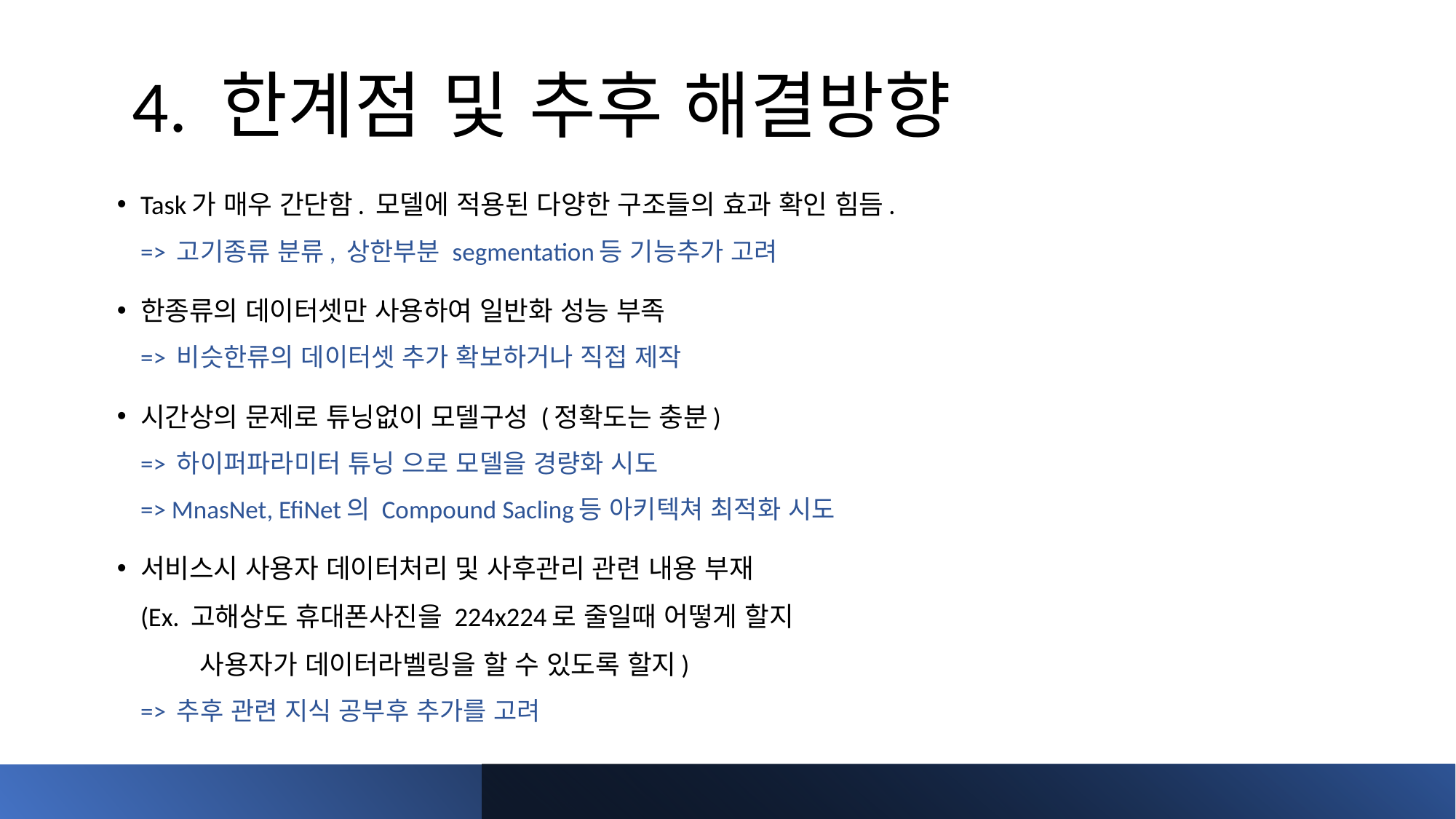

# 4. 한계점 및 추후 해결방향
Task가 매우 간단함. 모델에 적용된 다양한 구조들의 효과 확인 힘듬.
=> 고기종류 분류, 상한부분 segmentation등 기능추가 고려
한종류의 데이터셋만 사용하여 일반화 성능 부족
=> 비슷한류의 데이터셋 추가 확보하거나 직접 제작
시간상의 문제로 튜닝없이 모델구성 (정확도는 충분)
=> 하이퍼파라미터 튜닝 으로 모델을 경량화 시도
=> MnasNet, EfiNet의 Compound Sacling등 아키텍쳐 최적화 시도
서비스시 사용자 데이터처리 및 사후관리 관련 내용 부재
(Ex. 고해상도 휴대폰사진을 224x224로 줄일때 어떻게 할지
        사용자가 데이터라벨링을 할 수 있도록 할지)
=> 추후 관련 지식 공부후 추가를 고려